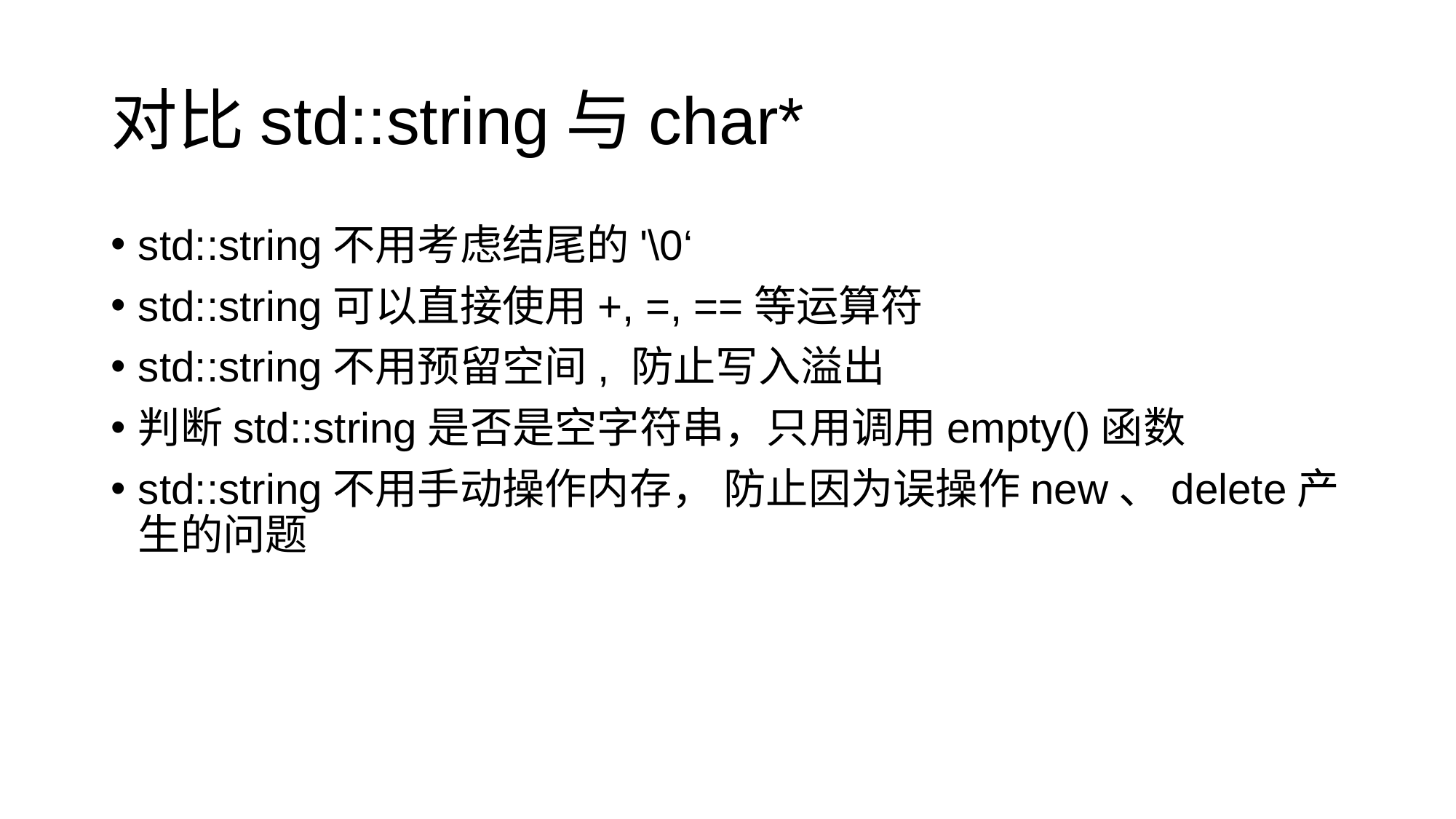

# 对比std::string与char*
std::string不用考虑结尾的'\0‘
std::string可以直接使用+, =, ==等运算符
std::string不用预留空间, 防止写入溢出
判断std::string是否是空字符串，只用调用empty()函数
std::string不用手动操作内存， 防止因为误操作new、delete产生的问题